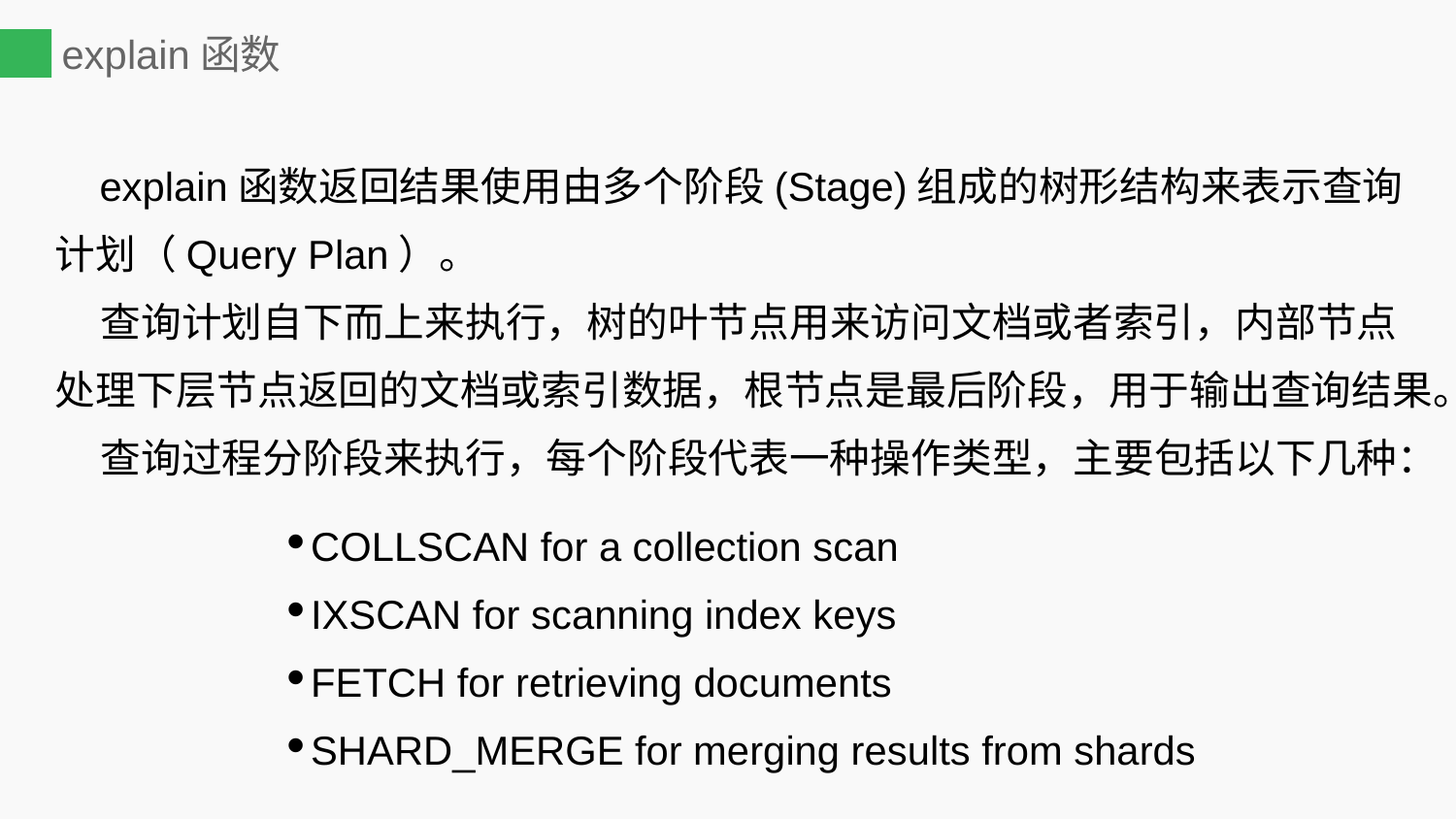

# explain函数
    explain函数返回结果使用由多个阶段(Stage)组成的树形结构来表示查询计划（Query Plan）。
    查询计划自下而上来执行，树的叶节点用来访问文档或者索引，内部节点处理下层节点返回的文档或索引数据，根节点是最后阶段，用于输出查询结果。
    查询过程分阶段来执行，每个阶段代表一种操作类型，主要包括以下几种：
COLLSCAN for a collection scan
IXSCAN for scanning index keys
FETCH for retrieving documents
SHARD_MERGE for merging results from shards